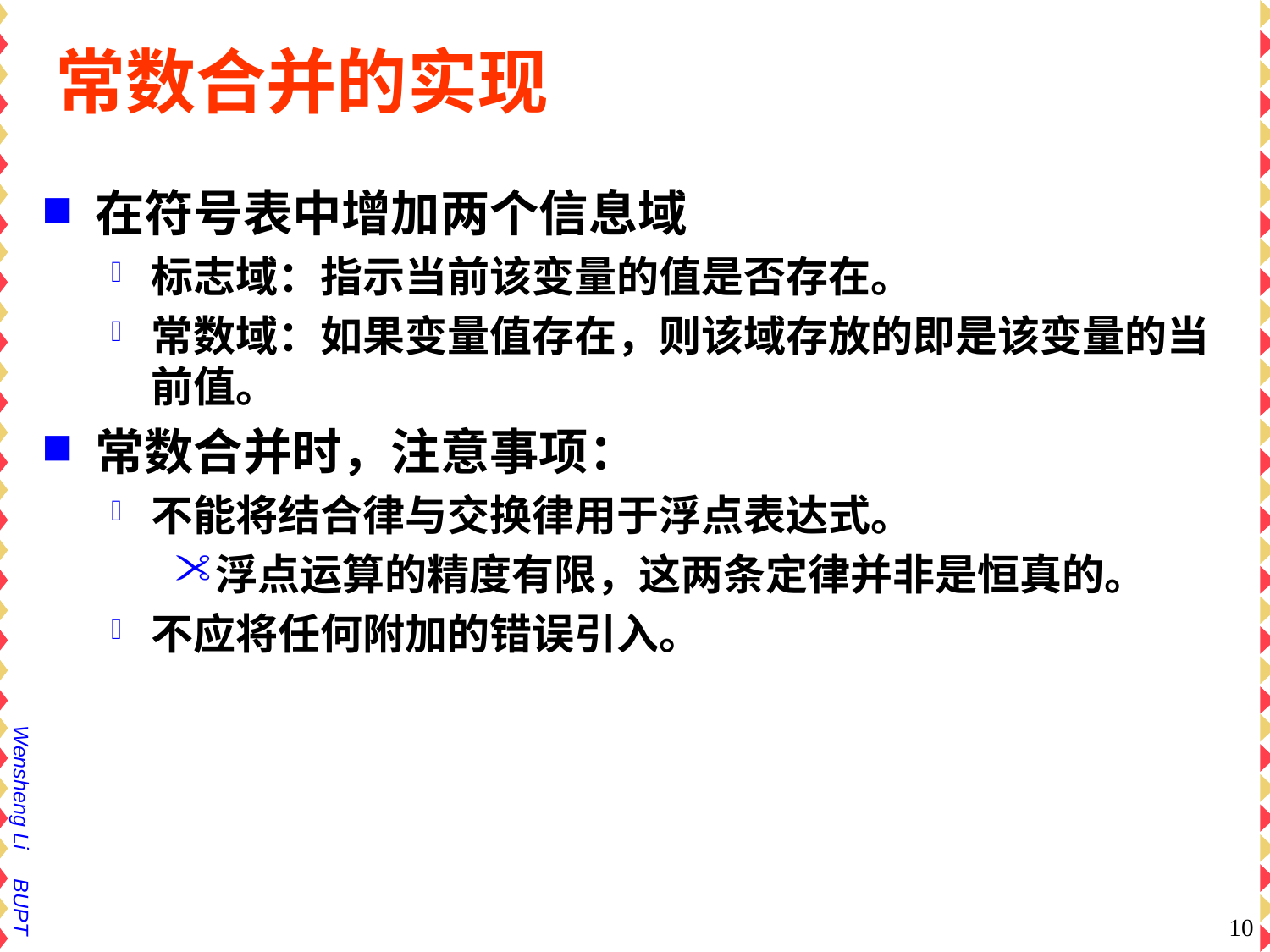

# 常数合并的实现
在符号表中增加两个信息域
标志域：指示当前该变量的值是否存在。
常数域：如果变量值存在，则该域存放的即是该变量的当前值。
常数合并时，注意事项：
不能将结合律与交换律用于浮点表达式。
浮点运算的精度有限，这两条定律并非是恒真的。
不应将任何附加的错误引入。
10